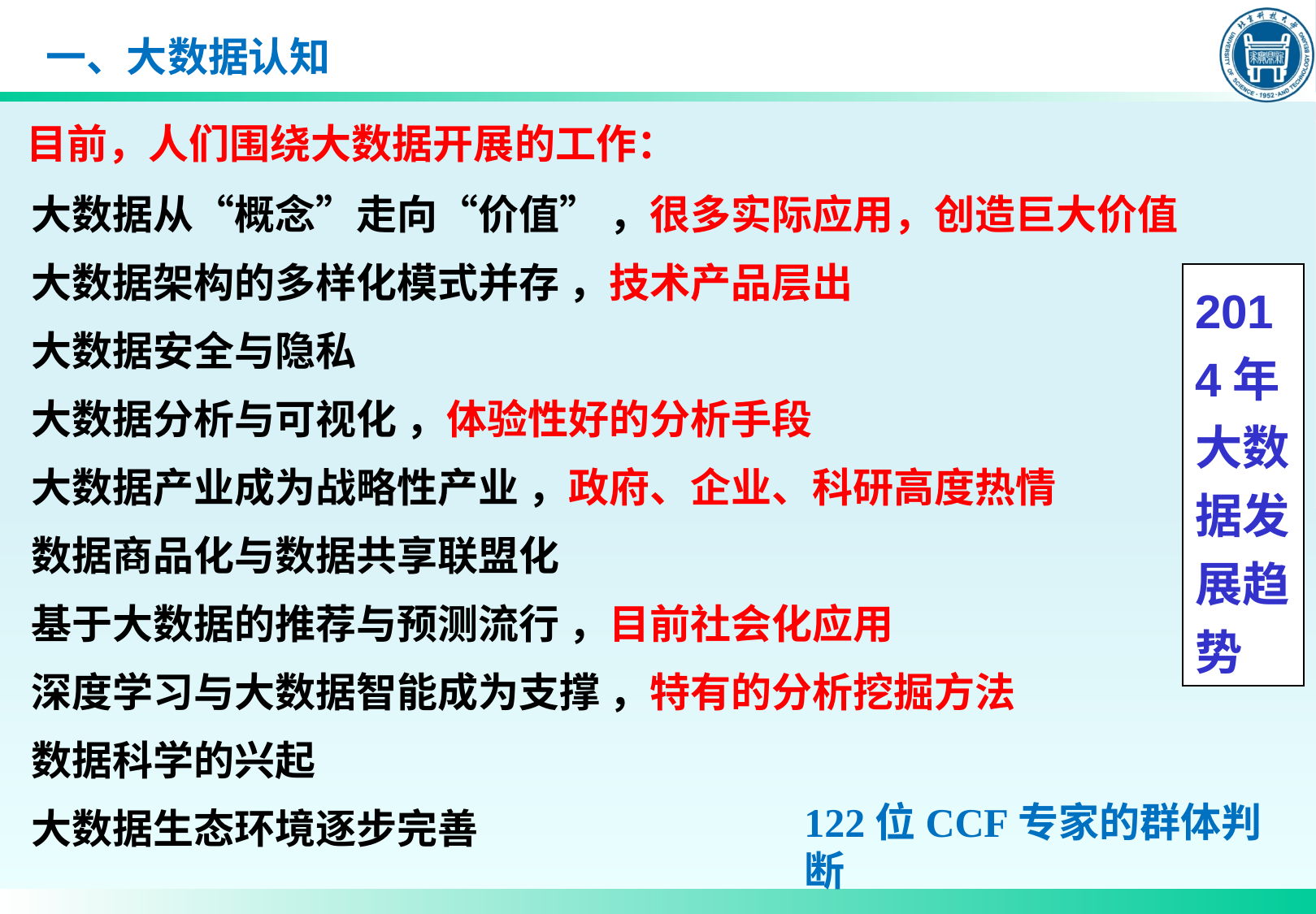

一、大数据认知
目前，人们围绕大数据开展的工作：
大数据从“概念”走向“价值” ，很多实际应用，创造巨大价值
大数据架构的多样化模式并存 ，技术产品层出
大数据安全与隐私
大数据分析与可视化 ，体验性好的分析手段
大数据产业成为战略性产业 ，政府、企业、科研高度热情
数据商品化与数据共享联盟化
基于大数据的推荐与预测流行 ，目前社会化应用
深度学习与大数据智能成为支撑 ，特有的分析挖掘方法
数据科学的兴起
大数据生态环境逐步完善

2014年大数据发展趋势
122位CCF专家的群体判断